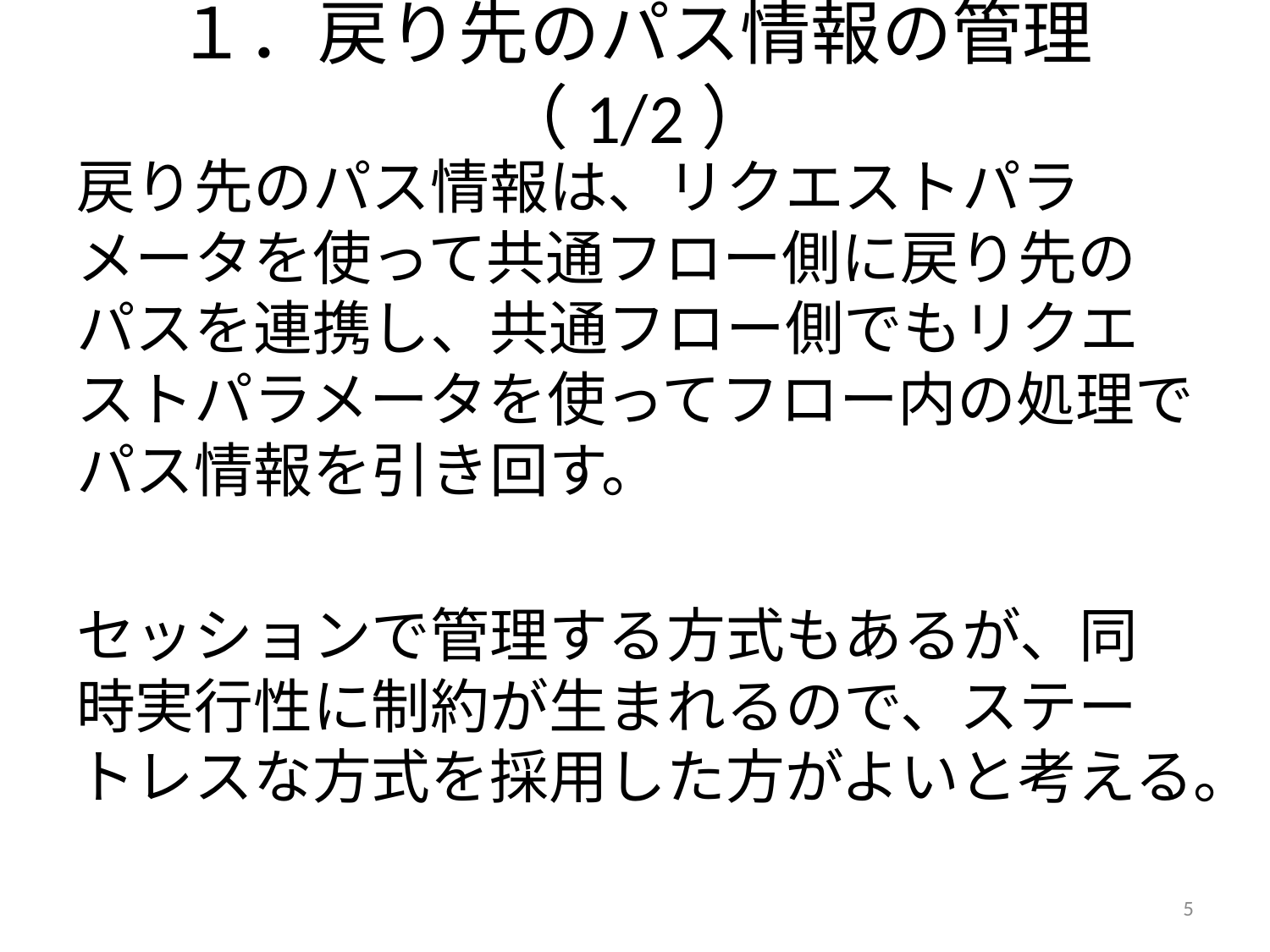

# １．戻り先のパス情報の管理（1/2）
戻り先のパス情報は、リクエストパラメータを使って共通フロー側に戻り先のパスを連携し、共通フロー側でもリクエストパラメータを使ってフロー内の処理でパス情報を引き回す。

セッションで管理する方式もあるが、同時実行性に制約が生まれるので、ステートレスな方式を採用した方がよいと考える。
5